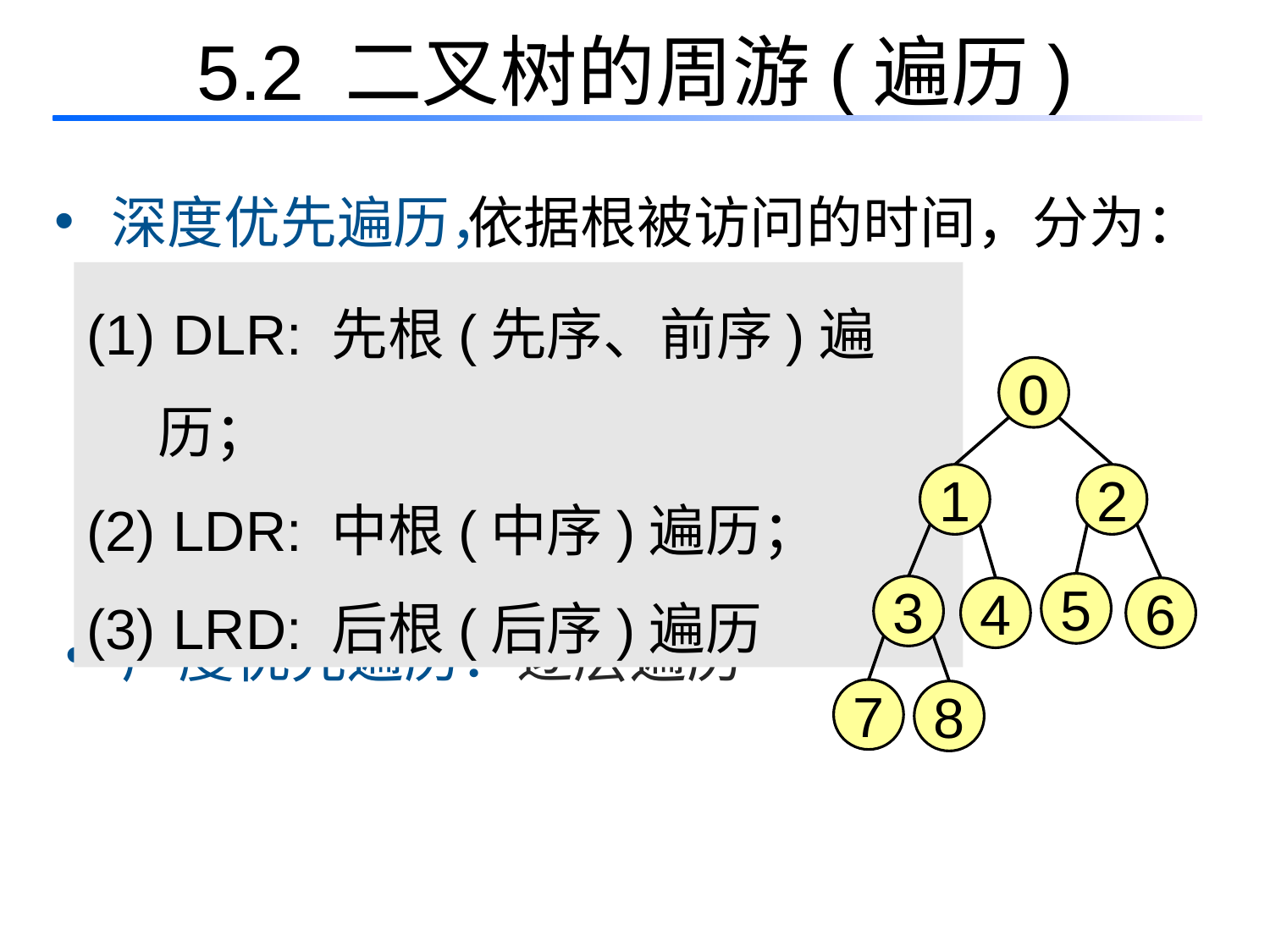

5.2 二叉树的周游(遍历)

 深度优先遍历，
依据根被访问的时间，分为：
 DLR: 先根(先序、前序)遍历；
 LDR: 中根(中序)遍历；
 LRD: 后根(后序)遍历
0
1
2
5
3
4
6
 广度优先遍历：逐层遍历
7
8